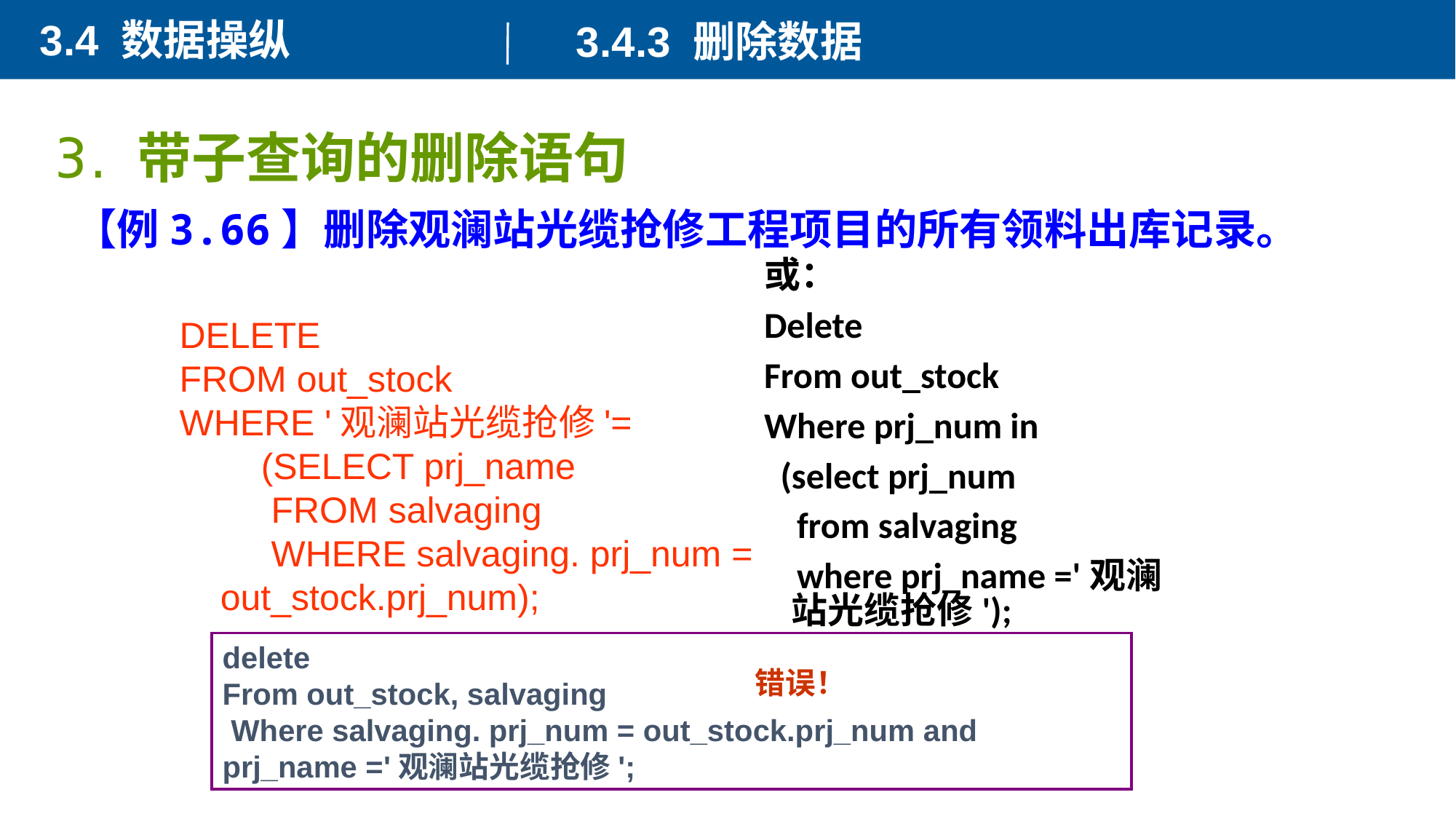

3.4 数据操纵
3.4.3 删除数据
3. 带子查询的删除语句
【例3.66】删除观澜站光缆抢修工程项目的所有领料出库记录。
或：
Delete
From out_stock
Where prj_num in
  (select prj_num
    from salvaging
    where prj_name ='观澜站光缆抢修');
DELETE
FROM out_stock
WHERE '观澜站光缆抢修'=
        (SELECT prj_name
         FROM salvaging
         WHERE salvaging. prj_num = out_stock.prj_num);
delete
From out_stock, salvaging
 Where salvaging. prj_num = out_stock.prj_num and prj_name ='观澜站光缆抢修';
错误！